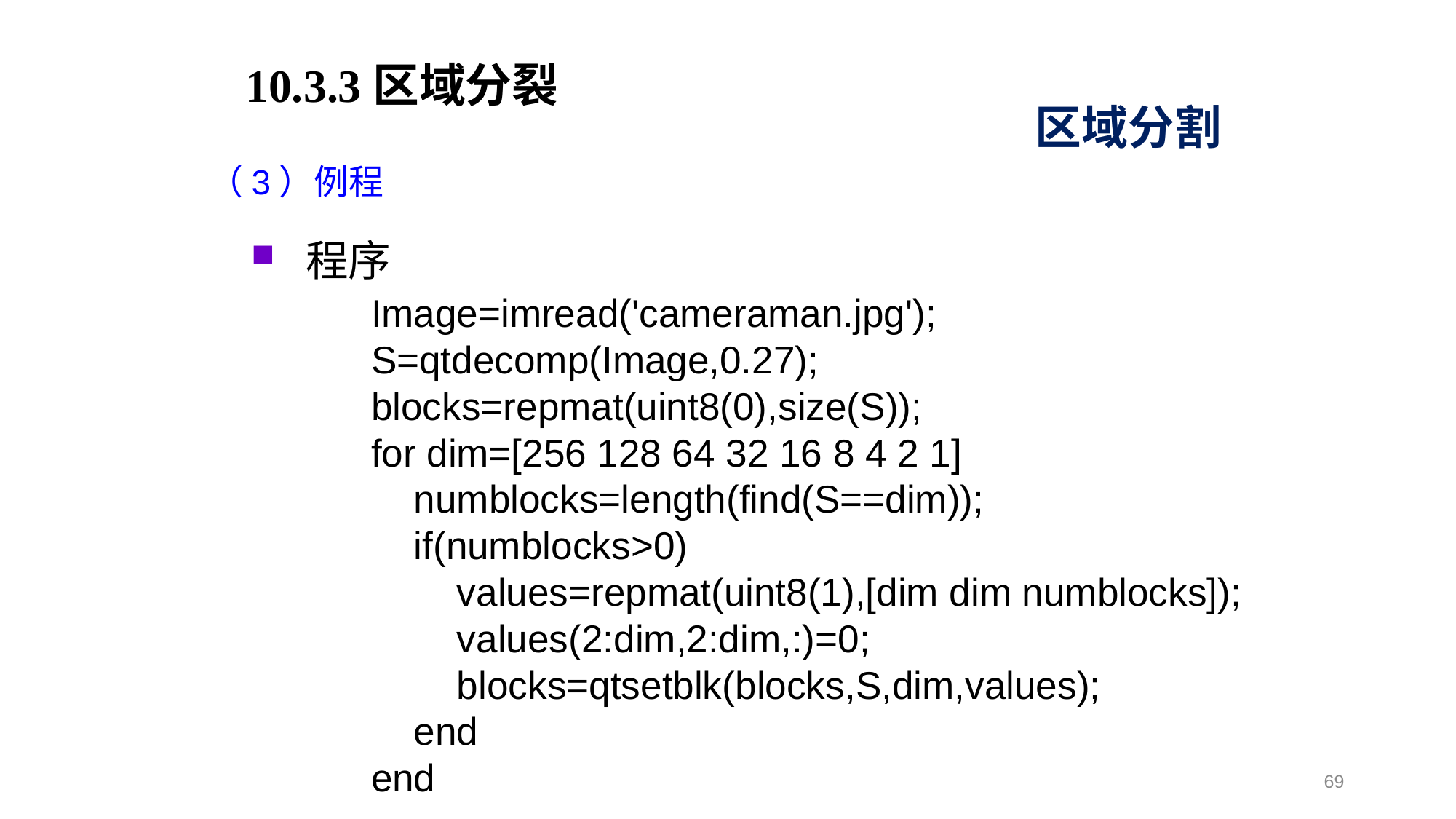

10.3.3区域分裂
区域分割
（3）例程
程序
Image=imread('cameraman.jpg');
S=qtdecomp(Image,0.27);
blocks=repmat(uint8(0),size(S));
for dim=[256 128 64 32 16 8 4 2 1]
    numblocks=length(find(S==dim));
    if(numblocks>0)
        values=repmat(uint8(1),[dim dim numblocks]);
        values(2:dim,2:dim,:)=0;
        blocks=qtsetblk(blocks,S,dim,values);
    end
end
69